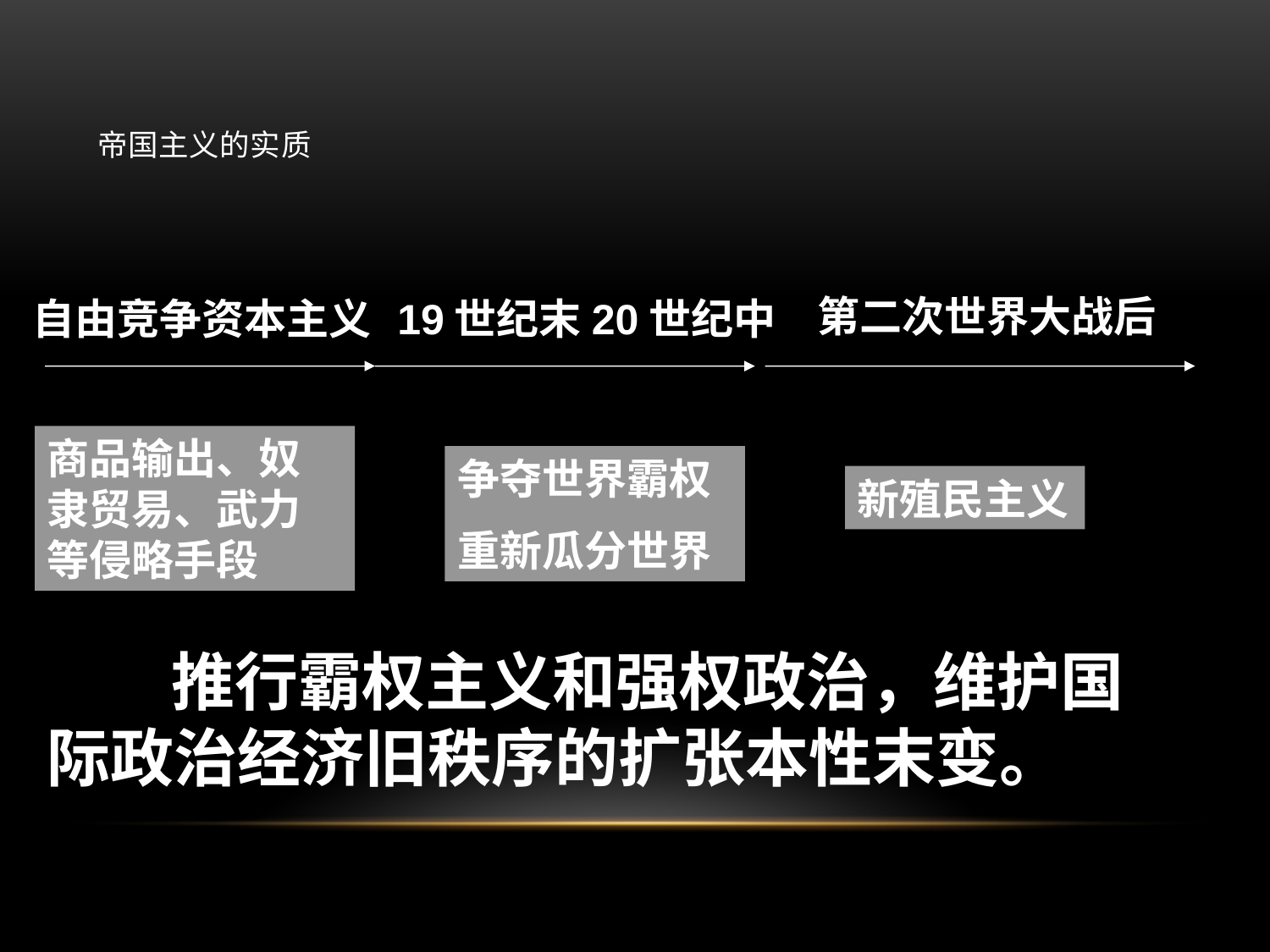

帝国主义的实质
第二次世界大战后
 自由竞争资本主义
19世纪末20世纪中

商品输出、奴隶贸易、武力等侵略手段

争夺世界霸权
重新瓜分世界
新殖民主义
推行霸权主义和强权政治，维护国际政治经济旧秩序的扩张本性末变。